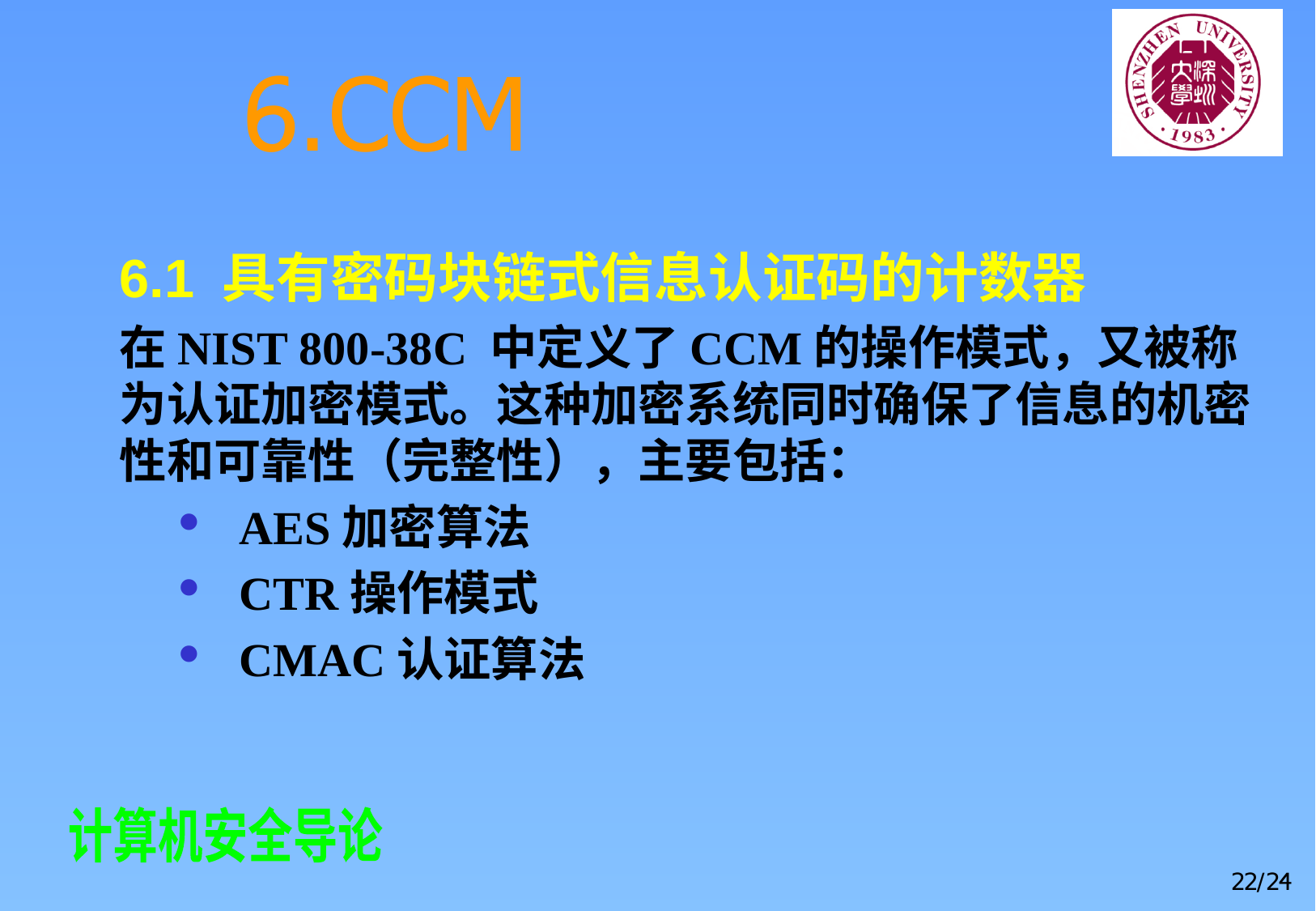

# 6.CCM
6.1 具有密码块链式信息认证码的计数器
在NIST 800-38C 中定义了CCM的操作模式，又被称为认证加密模式。这种加密系统同时确保了信息的机密性和可靠性（完整性），主要包括：
AES加密算法
CTR操作模式
CMAC认证算法

22/24